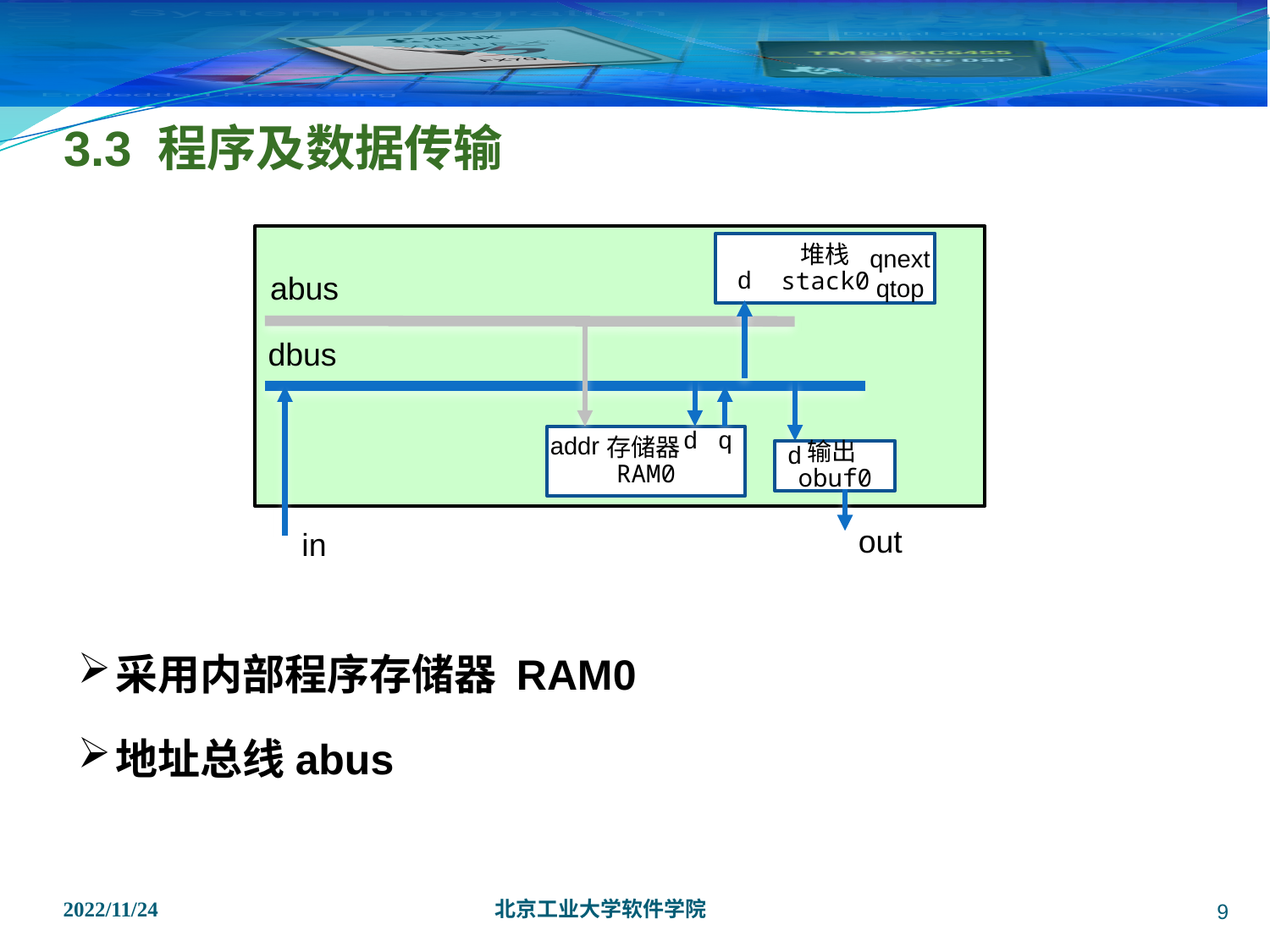

# 3.3 程序及数据传输

堆栈
stack0
qnext
qtop
d
abus
dbus
d   q
addr
存储器
RAM0
d
输出obuf0
out
in
采用内部程序存储器 RAM0
地址总线abus